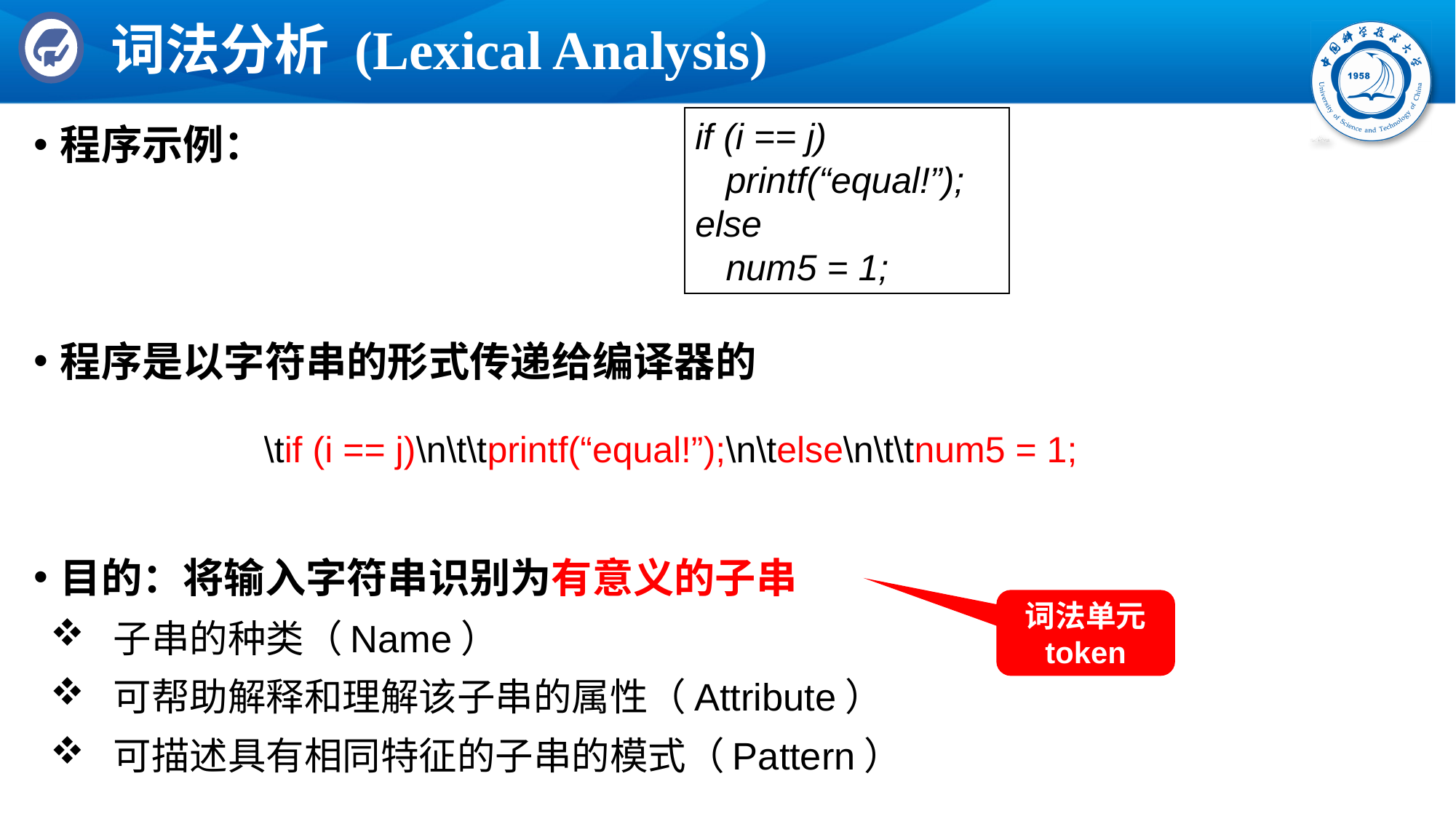

# 词法分析 (Lexical Analysis)
程序示例：

程序是以字符串的形式传递给编译器的

目的：将输入字符串识别为有意义的子串
子串的种类（Name）
可帮助解释和理解该子串的属性（Attribute）
可描述具有相同特征的子串的模式（Pattern）

if (i == j)
   printf(“equal!”);
else
   num5 = 1;
\tif (i == j)\n\t\tprintf(“equal!”);\n\telse\n\t\tnum5 = 1;
词法单元
token